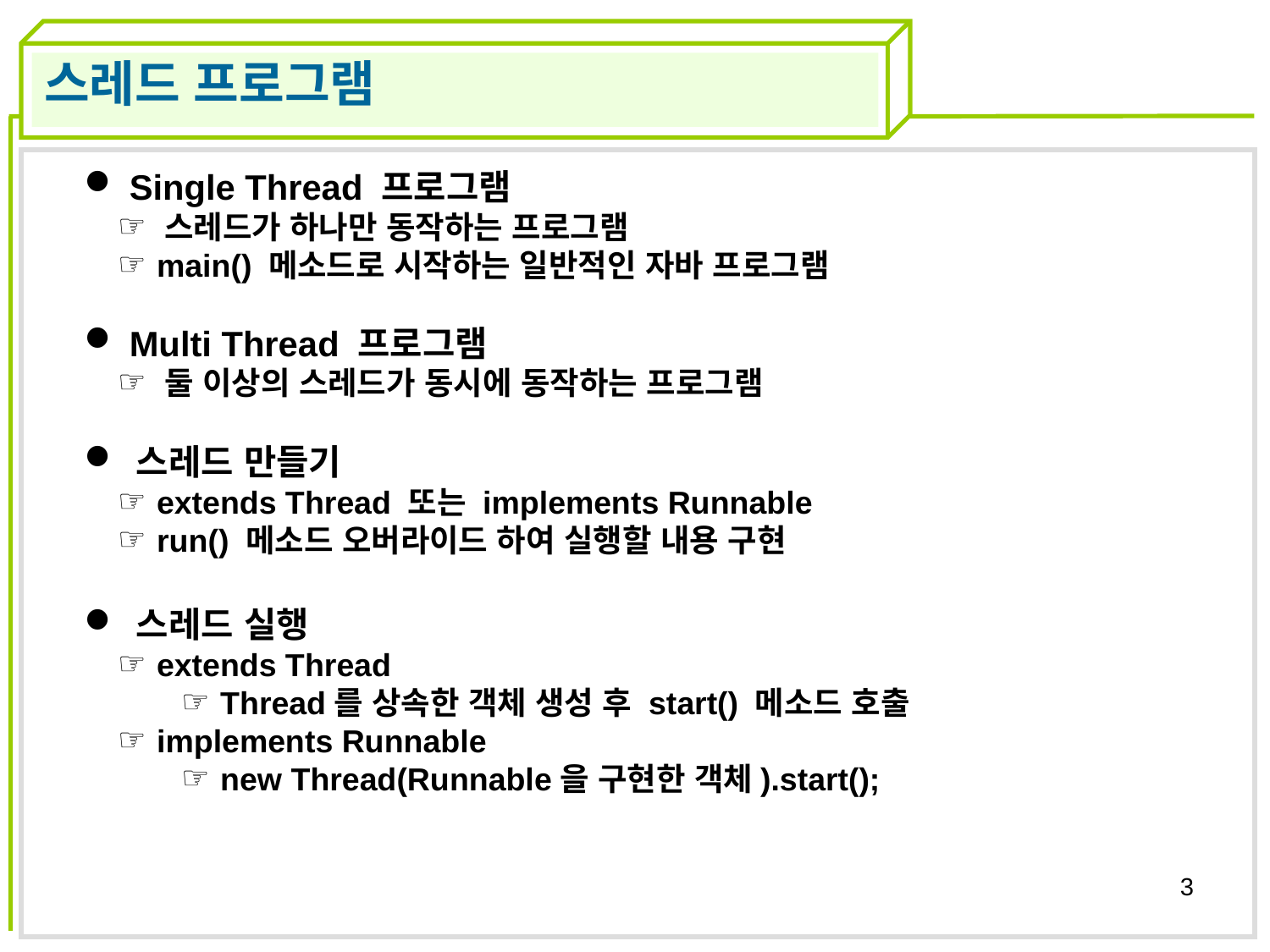

스레드 프로그램
 Single Thread 프로그램
 스레드가 하나만 동작하는 프로그램
 main() 메소드로 시작하는 일반적인 자바 프로그램
 Multi Thread 프로그램
 둘 이상의 스레드가 동시에 동작하는 프로그램
 스레드 만들기
 extends Thread 또는 implements Runnable
 run() 메소드 오버라이드 하여 실행할 내용 구현
 스레드 실행
 extends Thread
 Thread를 상속한 객체 생성 후 start() 메소드 호출
 implements Runnable
 new Thread(Runnable을 구현한 객체).start();
3